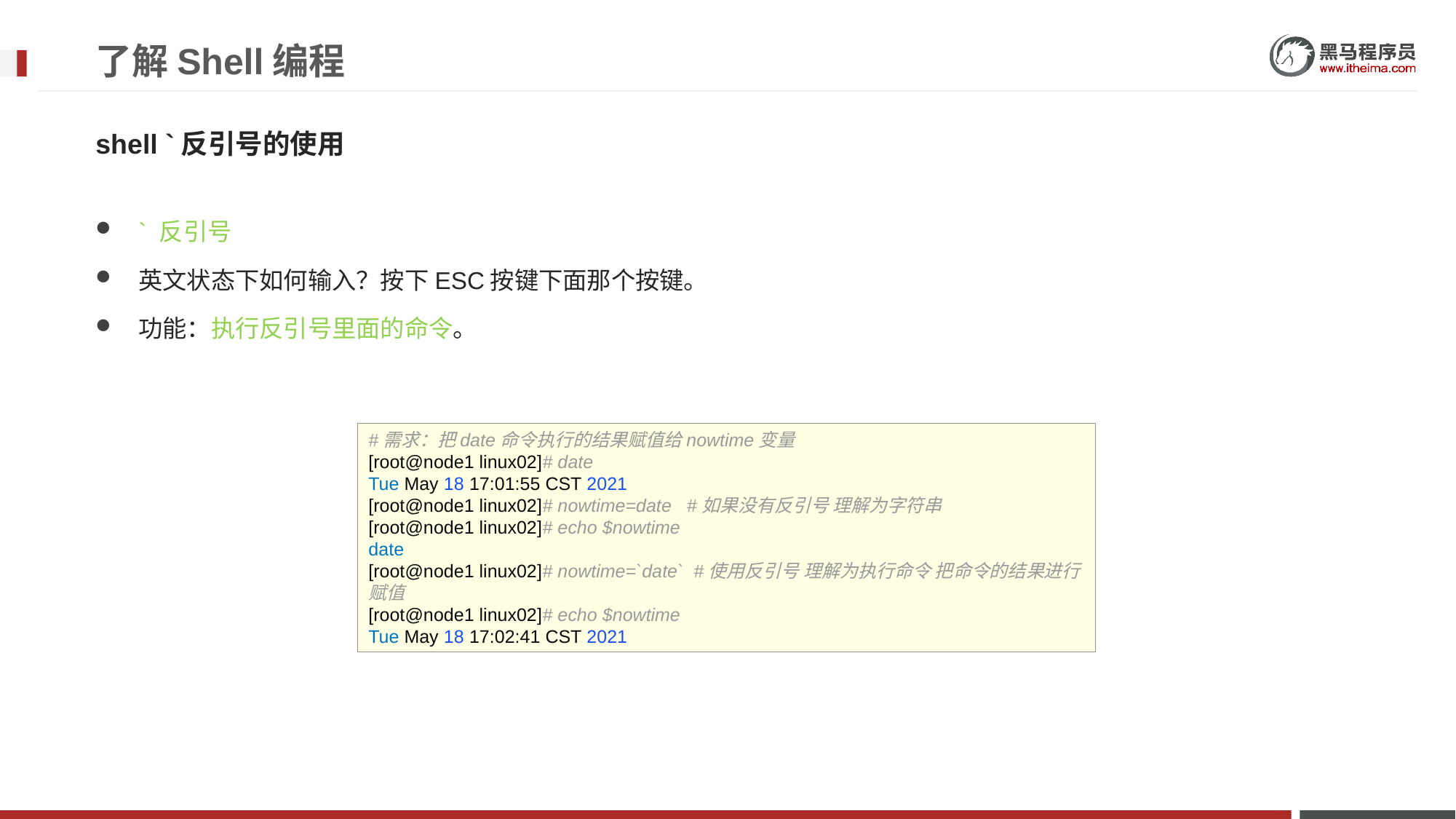

# 了解Shell编程
shell `反引号的使用
` 反引号
英文状态下如何输入？按下ESC按键下面那个按键。
功能：执行反引号里面的命令。
#需求：把date命令执行的结果赋值给nowtime变量
[root@node1 linux02]# date
Tue May 18 17:01:55 CST 2021
[root@node1 linux02]# nowtime=date   #如果没有反引号 理解为字符串
[root@node1 linux02]# echo $nowtime
date
[root@node1 linux02]# nowtime=`date`  #使用反引号 理解为执行命令 把命令的结果进行赋值
[root@node1 linux02]# echo $nowtime
Tue May 18 17:02:41 CST 2021